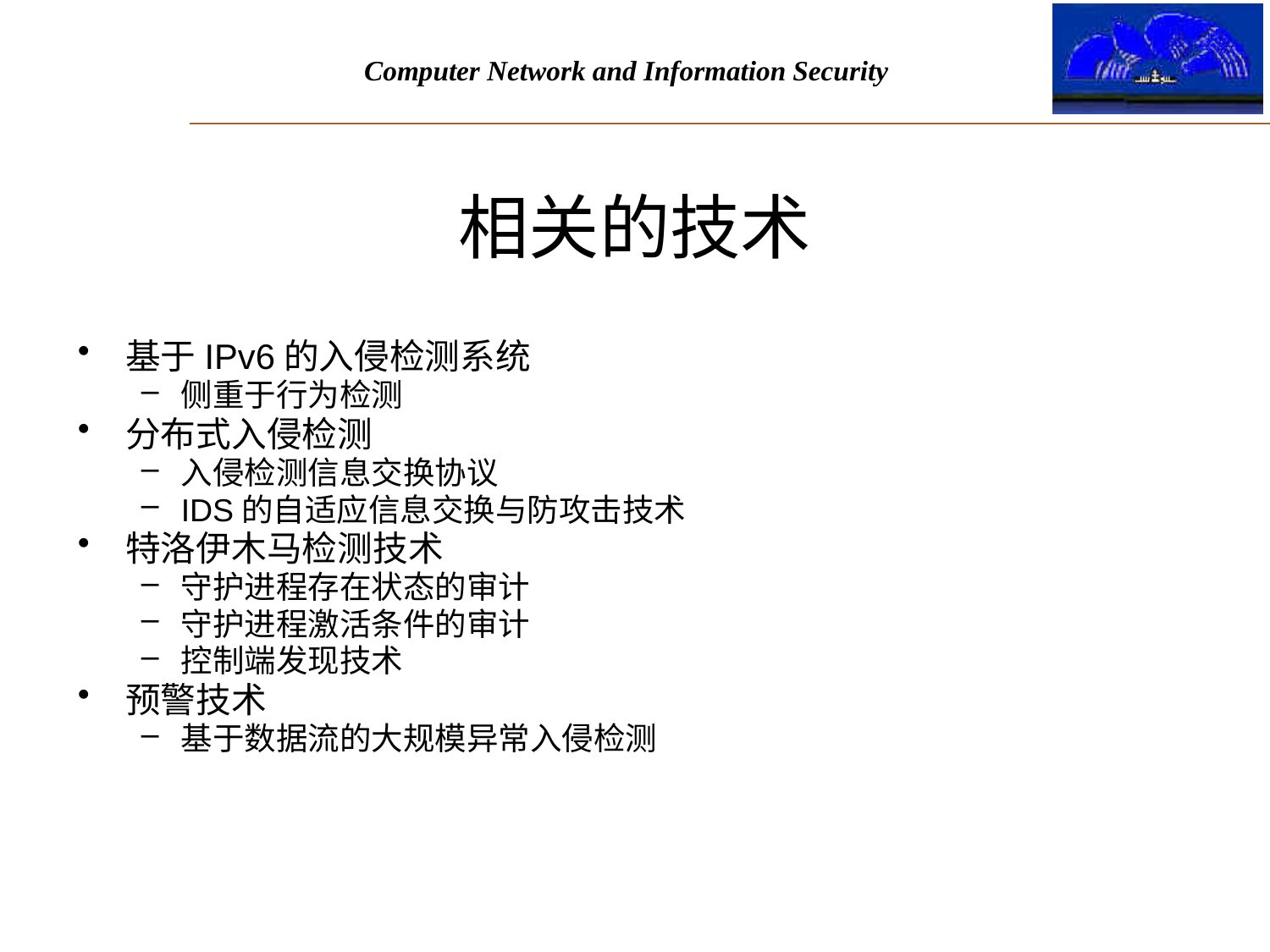

# 相关的技术
基于IPv6的入侵检测系统
侧重于行为检测
分布式入侵检测
入侵检测信息交换协议
IDS的自适应信息交换与防攻击技术
特洛伊木马检测技术
守护进程存在状态的审计
守护进程激活条件的审计
控制端发现技术
预警技术
基于数据流的大规模异常入侵检测